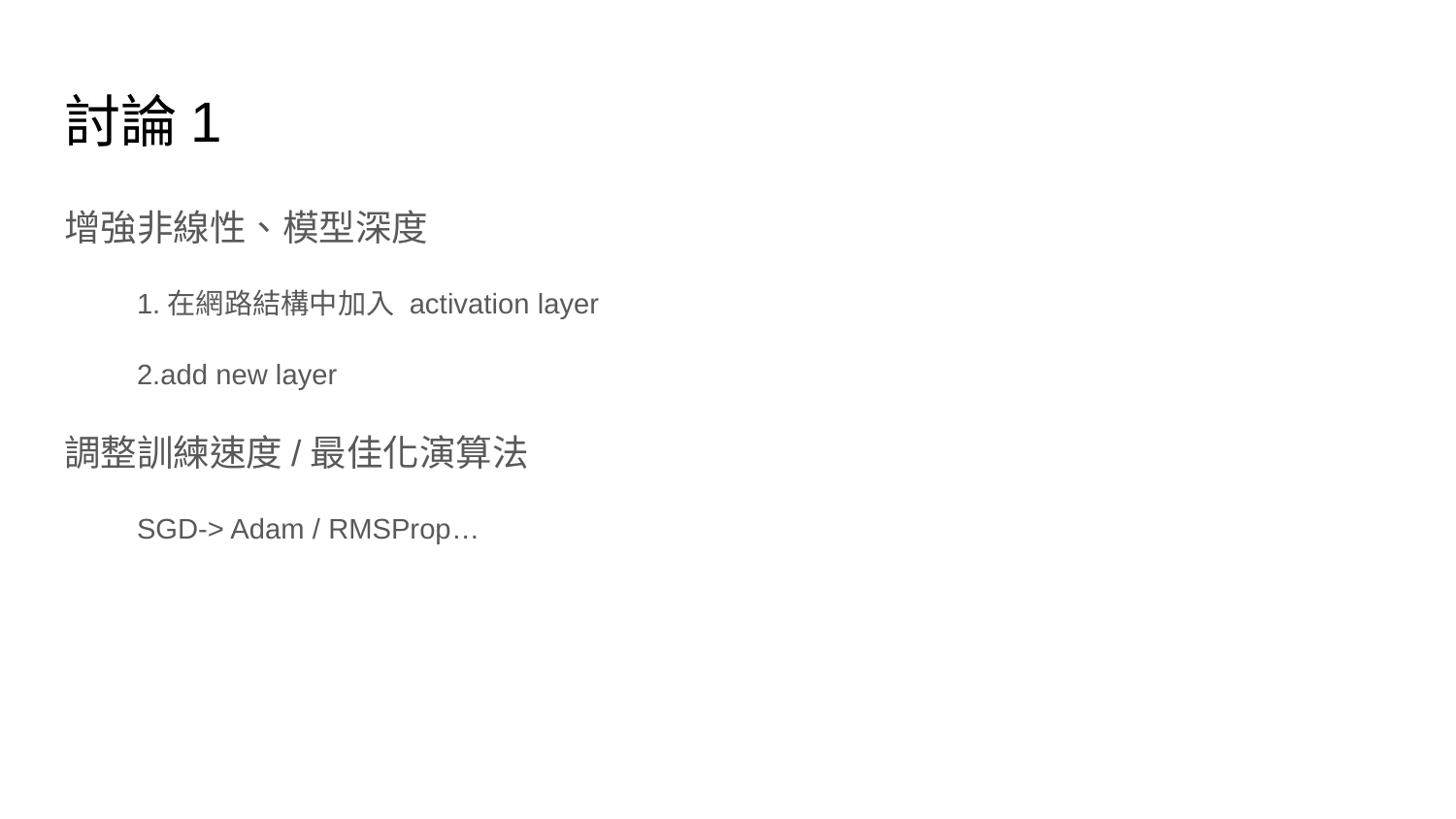

# 討論1
增強非線性、模型深度
1.在網路結構中加入 activation layer
2.add new layer
調整訓練速度/最佳化演算法
SGD-> Adam / RMSProp…